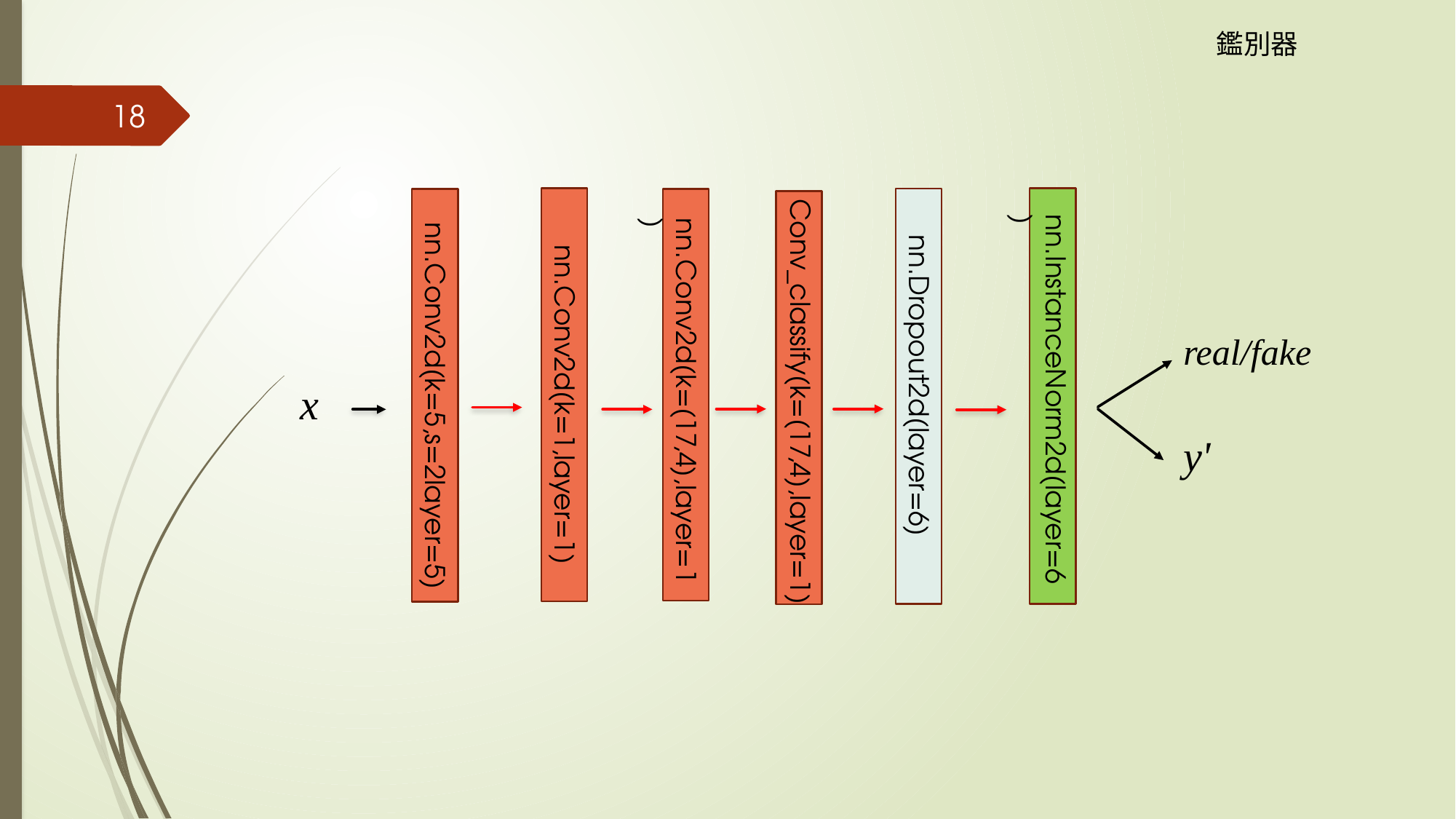

鑑別器
18

real/fake
x
nn.Dropout2d(layer=6)
Conv_classify(k=(17,4),layer=1)
nn.InstanceNorm2d(layer=6)
nn.Conv2d(k=1,layer=1)
nn.Conv2d(k=5,s=2layer=5)
nn.Conv2d(k=(17,4),layer=1)
y'